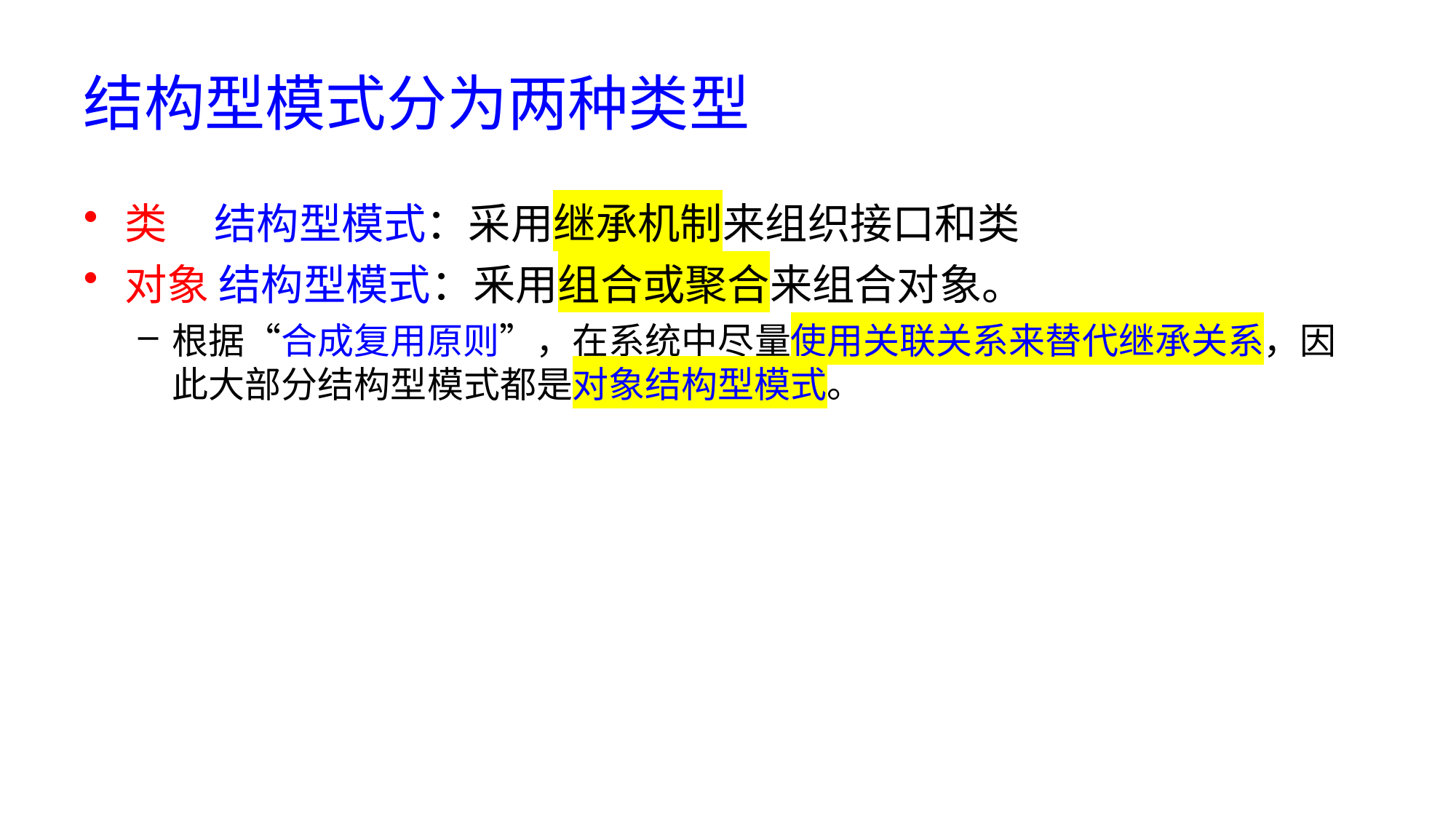

# 结构型模式分为两种类型
类     结构型模式：采用继承机制来组织接口和类
对象 结构型模式：釆用组合或聚合来组合对象。
根据“合成复用原则”，在系统中尽量使用关联关系来替代继承关系，因此大部分结构型模式都是对象结构型模式。

3